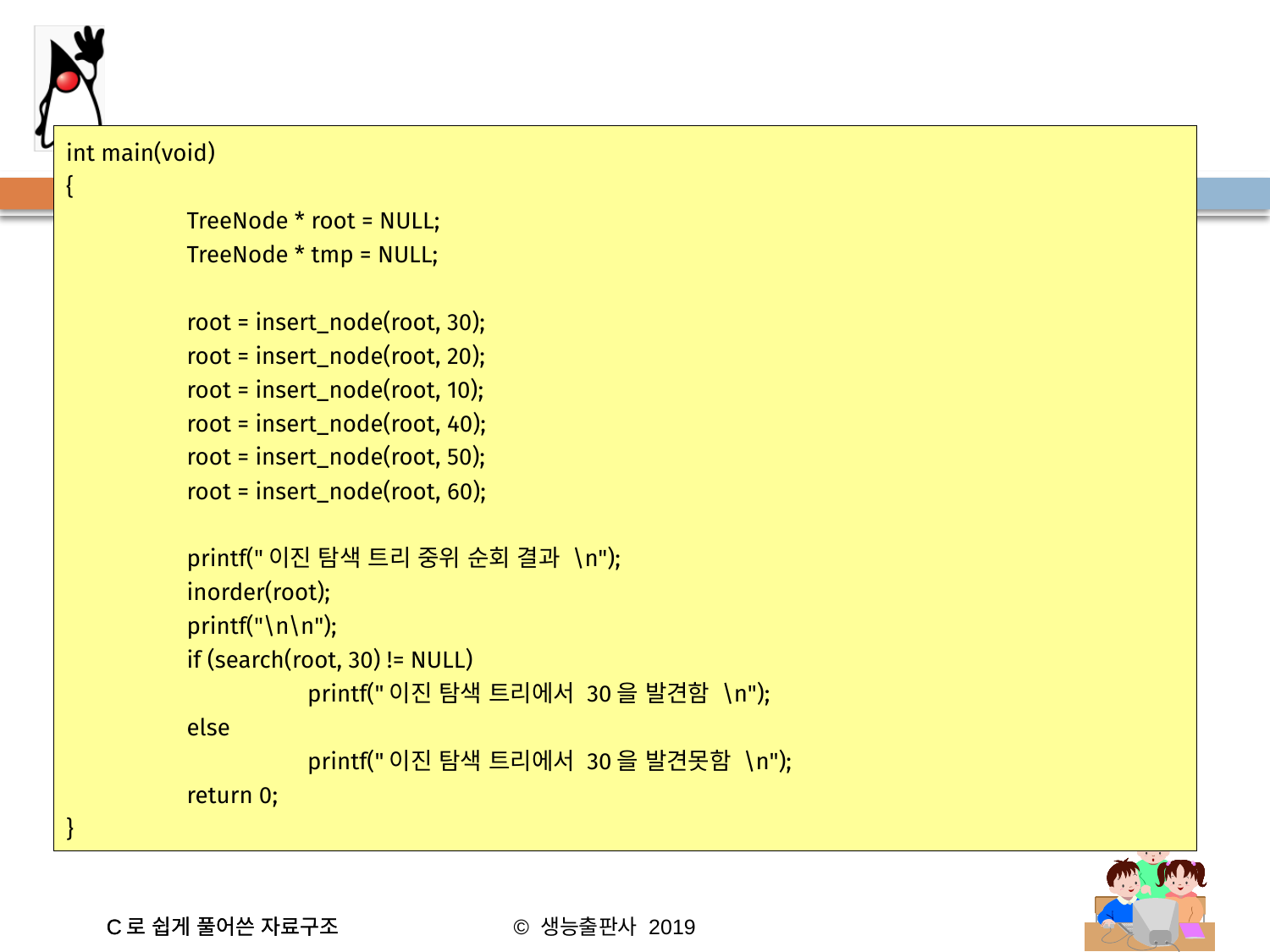

int main(void)
{
	TreeNode * root = NULL;
	TreeNode * tmp = NULL;

	root = insert_node(root, 30);
	root = insert_node(root, 20);
	root = insert_node(root, 10);
	root = insert_node(root, 40);
	root = insert_node(root, 50);
	root = insert_node(root, 60);

	printf("이진 탐색 트리 중위 순회 결과 \n");
	inorder(root);
	printf("\n\n");
	if (search(root, 30) != NULL)
		printf("이진 탐색 트리에서 30을 발견함 \n");
	else
		printf("이진 탐색 트리에서 30을 발견못함 \n");
	return 0;
}